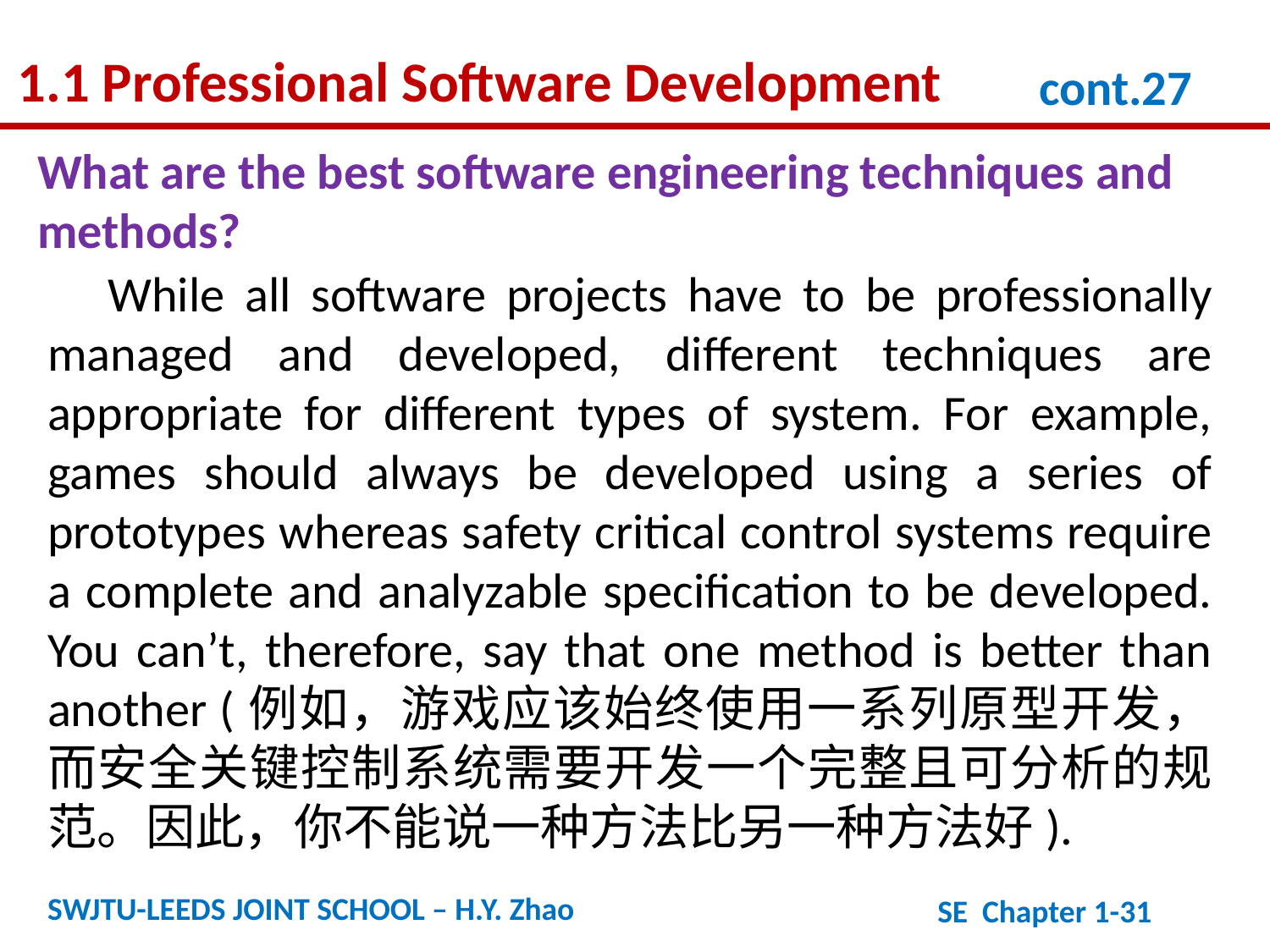

1.1 Professional Software Development
cont.27
What are the best software engineering techniques and methods?
   While all software projects have to be professionally managed and developed, different techniques are appropriate for different types of system. For example, games should always be developed using a series of prototypes whereas safety critical control systems require a complete and analyzable specification to be developed. You can’t, therefore, say that one method is better than another (例如，游戏应该始终使用一系列原型开发，而安全关键控制系统需要开发一个完整且可分析的规范。因此，你不能说一种方法比另一种方法好).

SWJTU-LEEDS JOINT SCHOOL – H.Y. Zhao
SE  Chapter 1-31